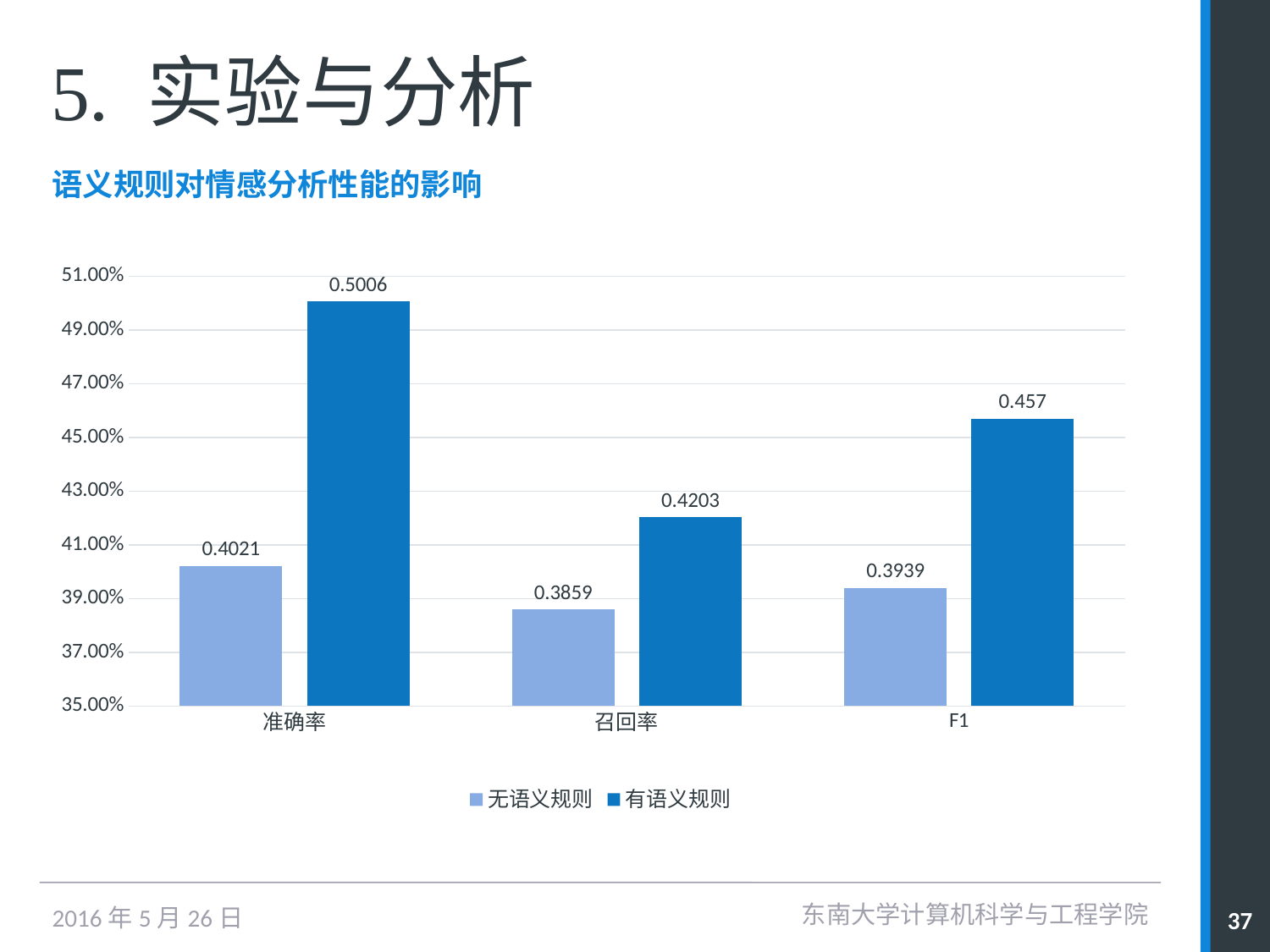

# 5. 实验与分析
语义规则对情感分析性能的影响

### Chart

| Category | 无语义规则 | 有语义规则 |
|---|---|---|
| 准确率 | 0.4021 | 0.5006 |
| 召回率 | 0.3859 | 0.4203 |
| F1 | 0.3939 | 0.457 |
东南大学计算机科学与工程学院
37